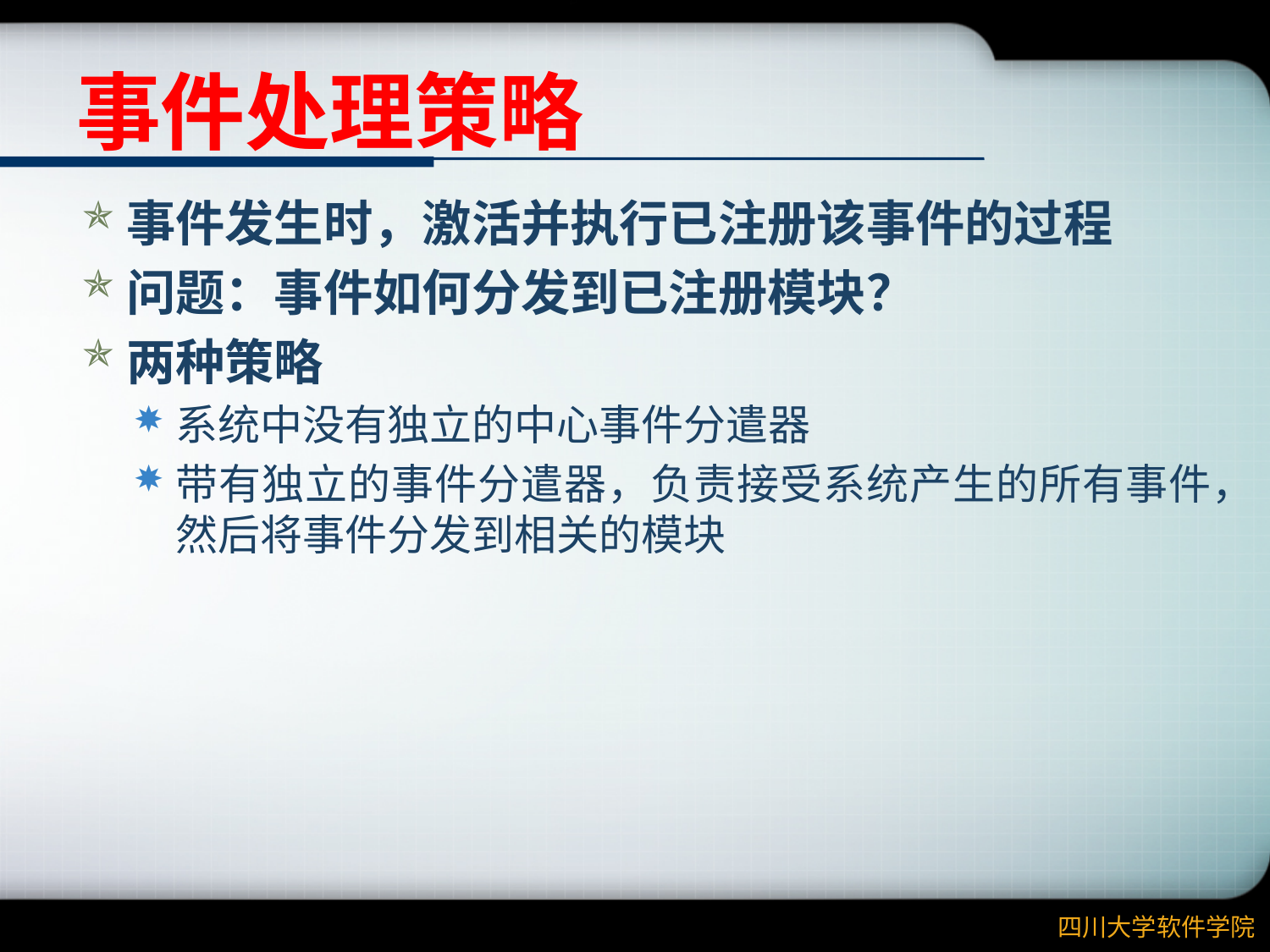

# 事件处理策略
事件发生时，激活并执行已注册该事件的过程
问题：事件如何分发到已注册模块？
两种策略
系统中没有独立的中心事件分遣器
带有独立的事件分遣器，负责接受系统产生的所有事件，然后将事件分发到相关的模块